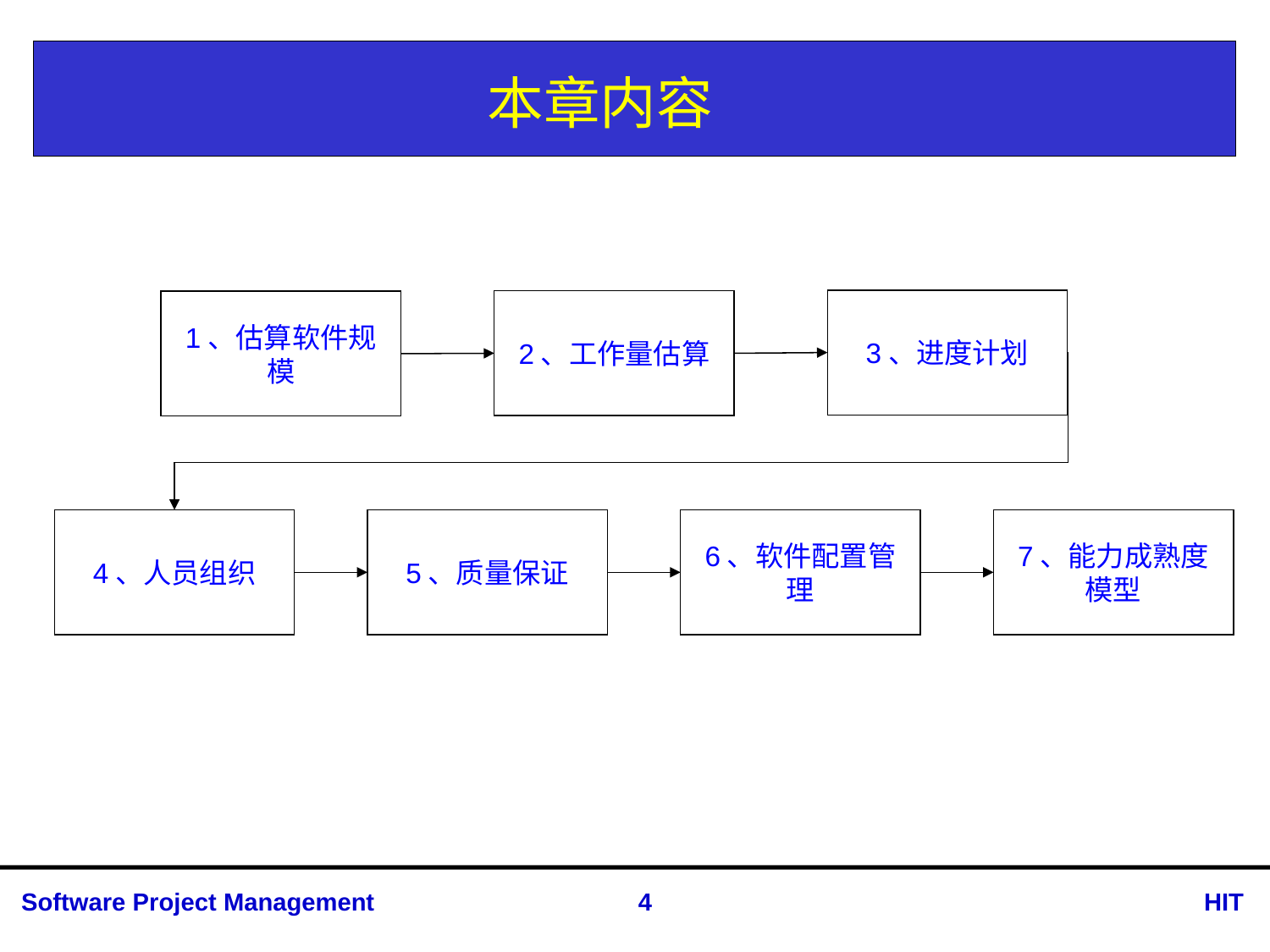

本章内容
3、进度计划
2、工作量估算
1、估算软件规模
4、人员组织
7、能力成熟度模型
5、质量保证
6、软件配置管理